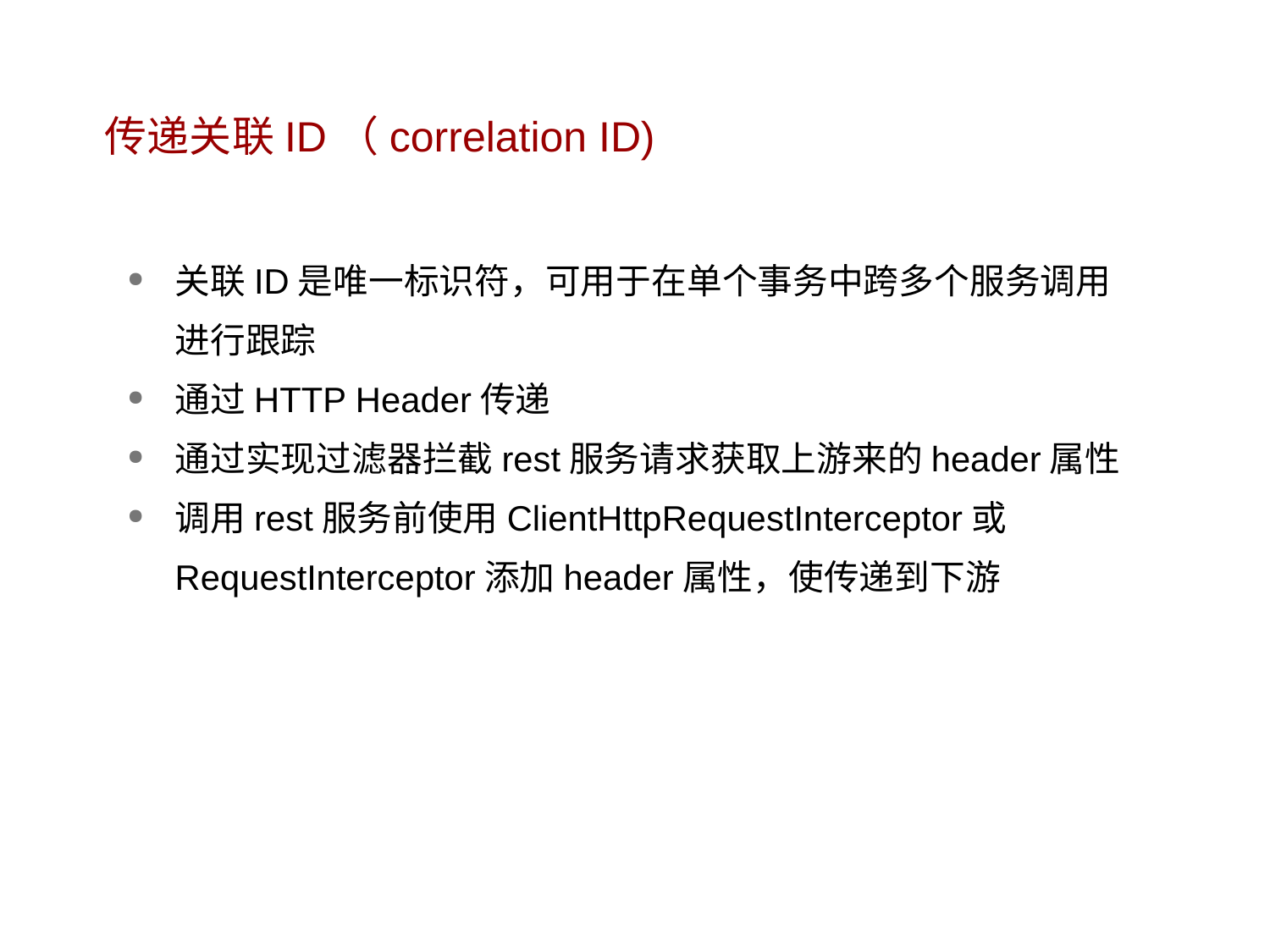

# 传递关联ID（correlation ID)
关联ID是唯一标识符，可用于在单个事务中跨多个服务调用进行跟踪
通过HTTP Header传递
通过实现过滤器拦截rest服务请求获取上游来的header属性
调用rest服务前使用ClientHttpRequestInterceptor或RequestInterceptor添加header属性，使传递到下游